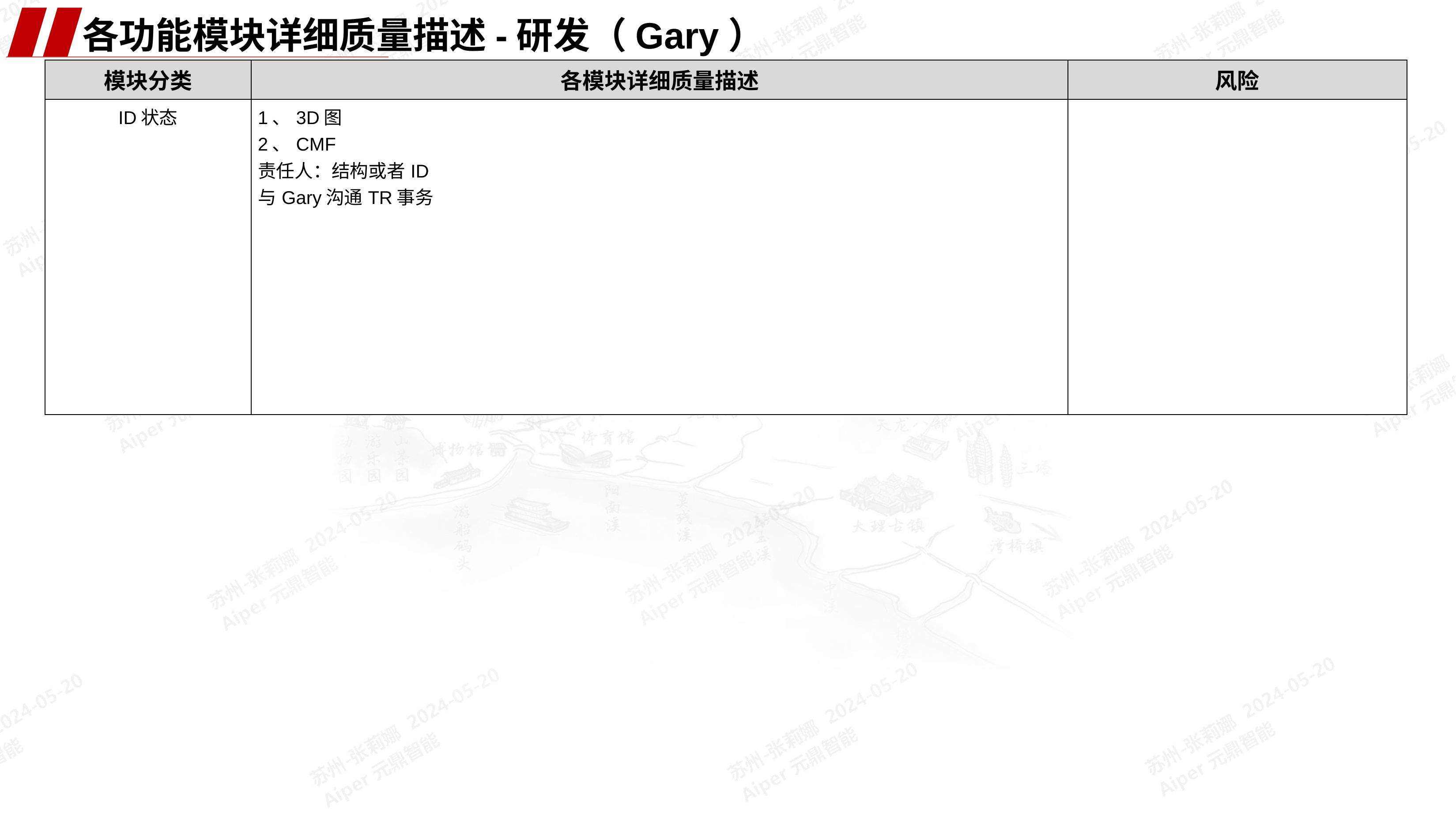

各功能模块详细质量描述-研发（Gary）

| 模块分类 | 各模块详细质量描述 | 风险 |
| --- | --- | --- |
| ID状态 | 1、3D图 2、CMF 责任人：结构或者ID 与Gary沟通TR事务 |  |